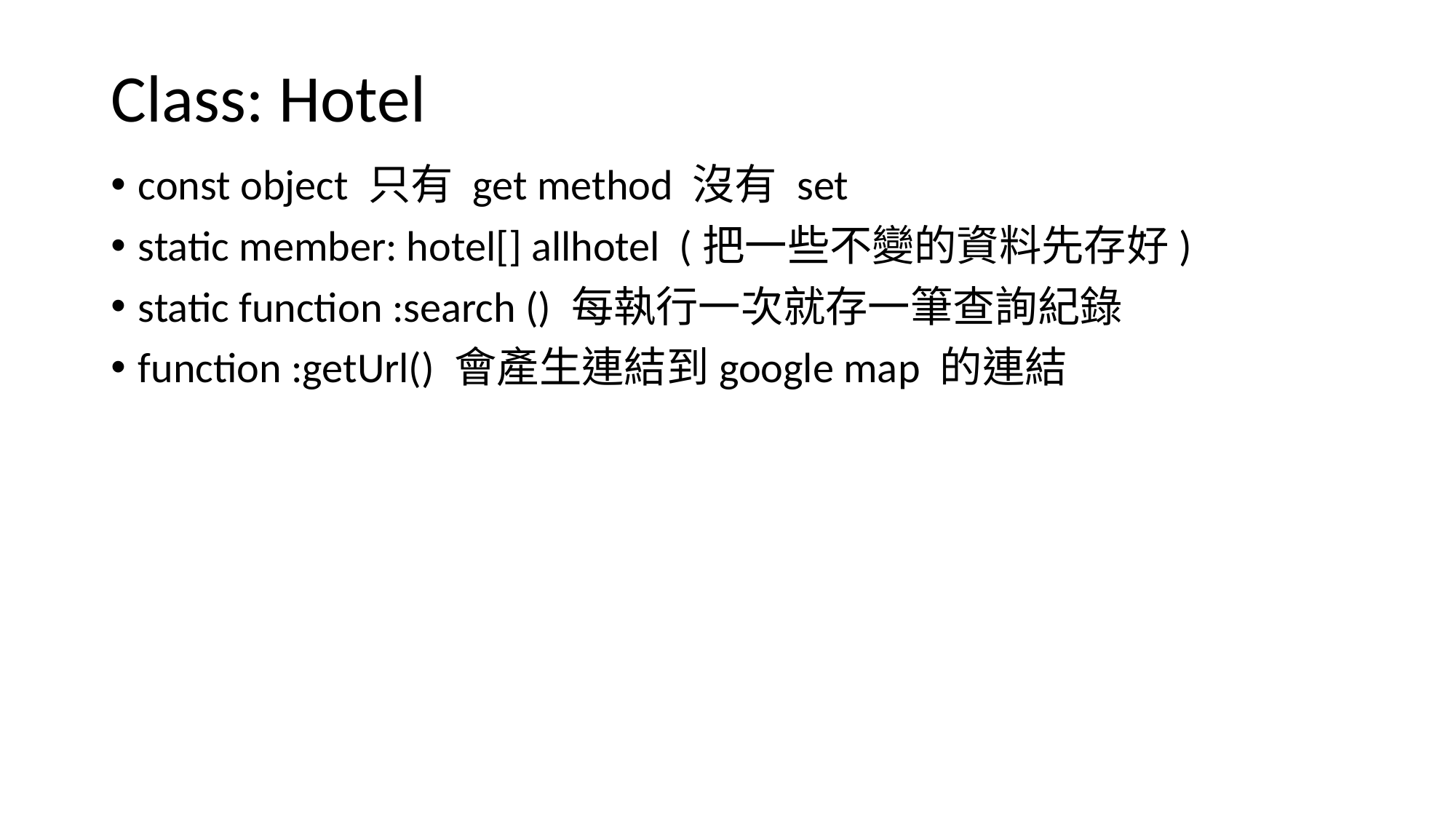

# Class: Hotel
const object 只有 get method 沒有 set
static member: hotel[] allhotel  (把一些不變的資料先存好)
static function :search () 每執行一次就存一筆查詢紀錄
function :getUrl() 會產生連結到google map 的連結